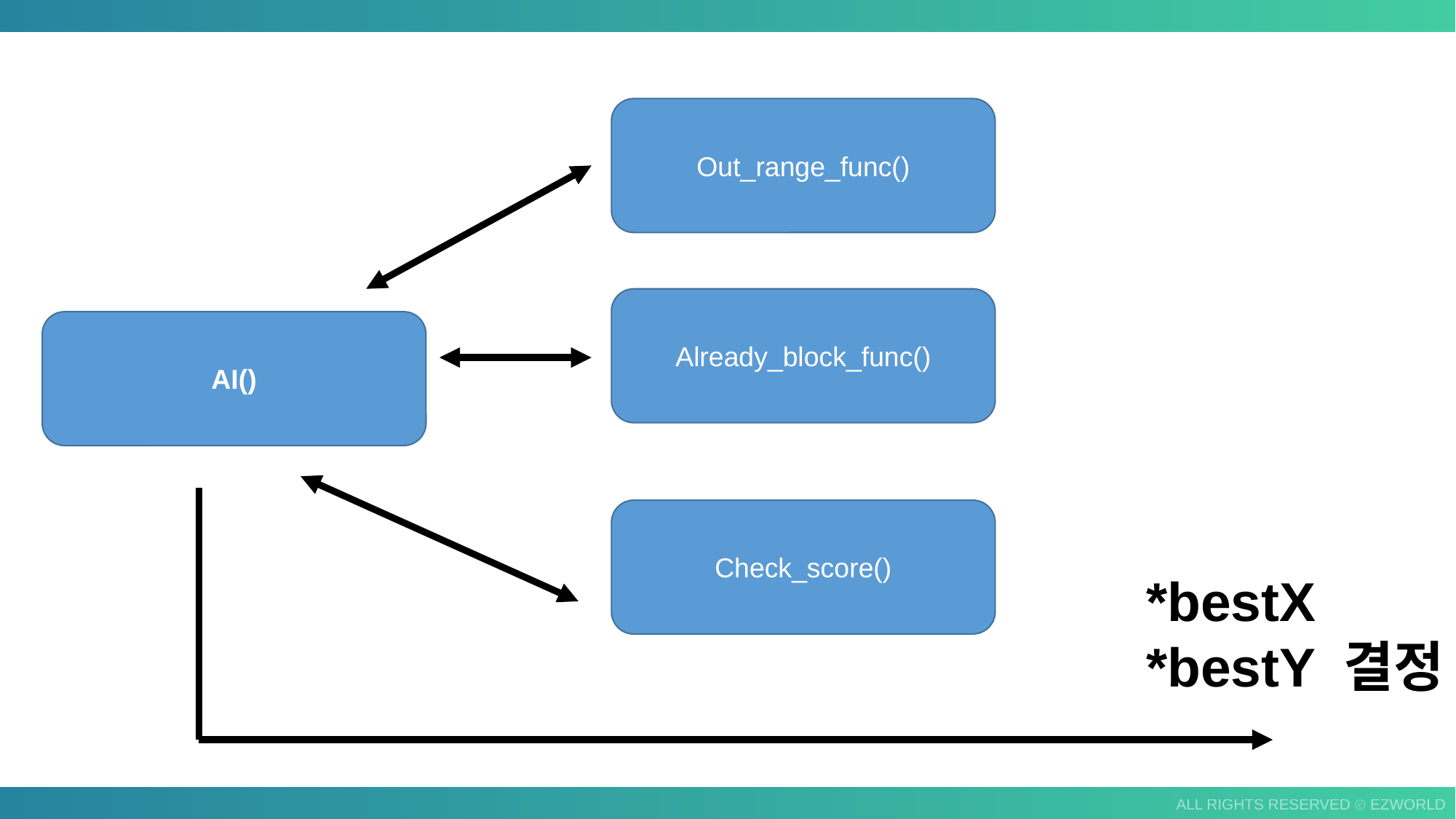

Out_range_func()
Already_block_func()
AI()
Check_score()
*bestX
*bestY 결정